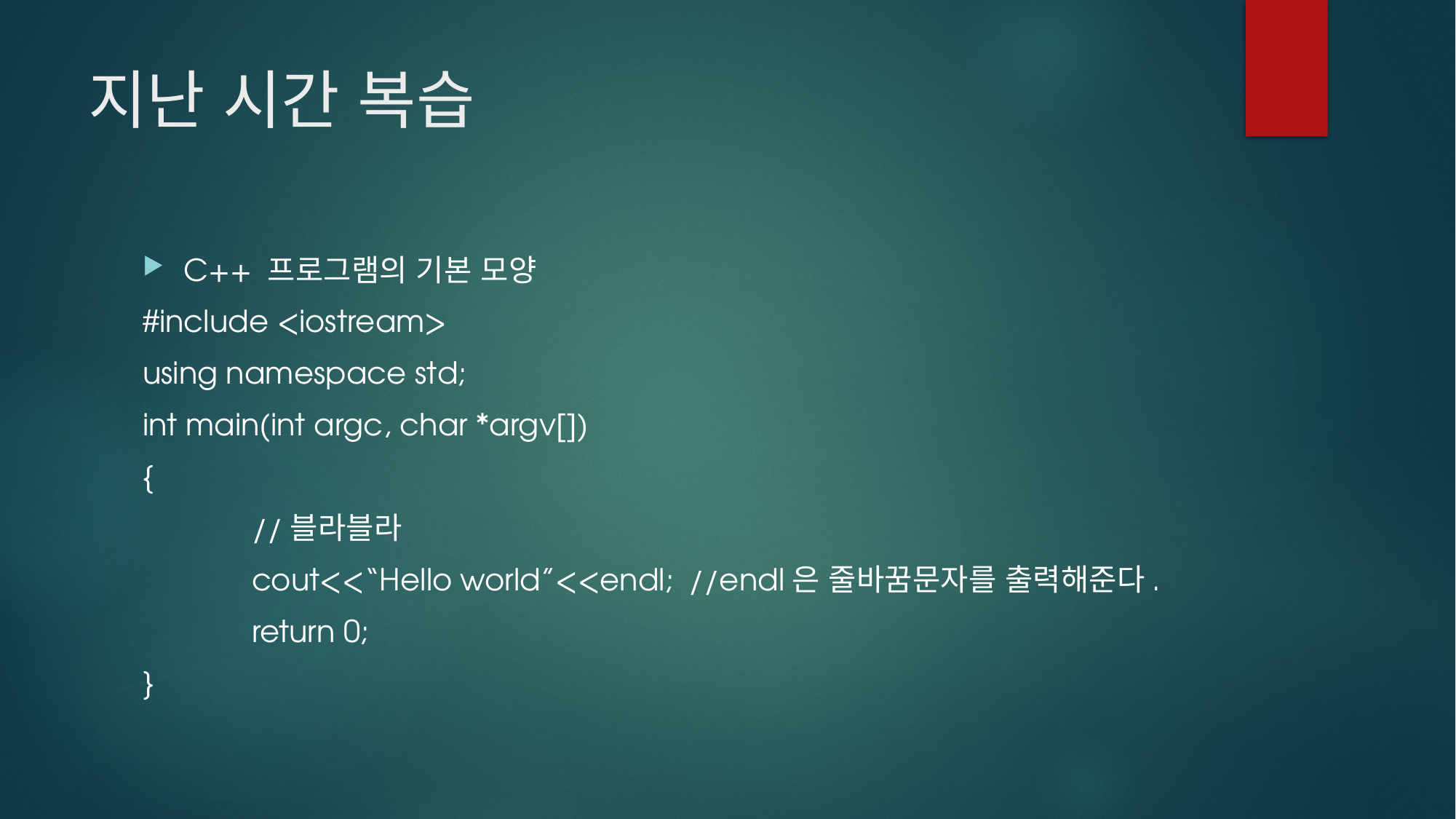

# 지난 시간 복습
C++ 프로그램의 기본 모양
#include <iostream>
using namespace std;
int main(int argc, char *argv[])
{
	//블라블라
	cout<<“Hello world”<<endl;	//endl은 줄바꿈문자를 출력해준다.
	return 0;
}